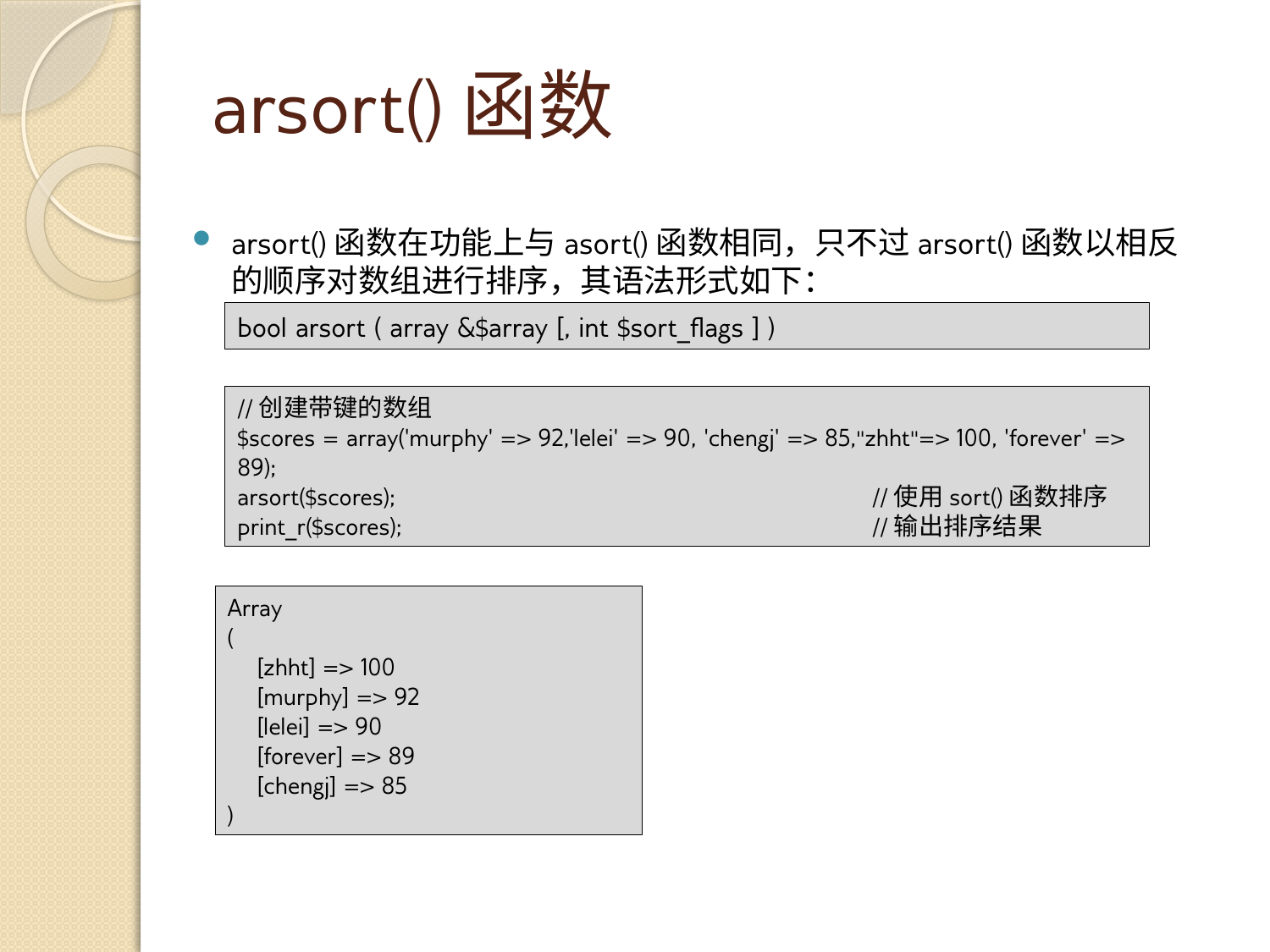

# arsort()函数
arsort()函数在功能上与asort()函数相同，只不过arsort()函数以相反的顺序对数组进行排序，其语法形式如下：
bool arsort ( array &$array [, int $sort_flags ] )
//创建带键的数组
$scores = array('murphy' => 92,'lelei' => 90, 'chengj' => 85,"zhht"=> 100, 'forever' => 89);
arsort($scores);				//使用sort()函数排序
print_r($scores);				//输出排序结果
Array
(
    [zhht] => 100
    [murphy] => 92
    [lelei] => 90
    [forever] => 89
    [chengj] => 85
)